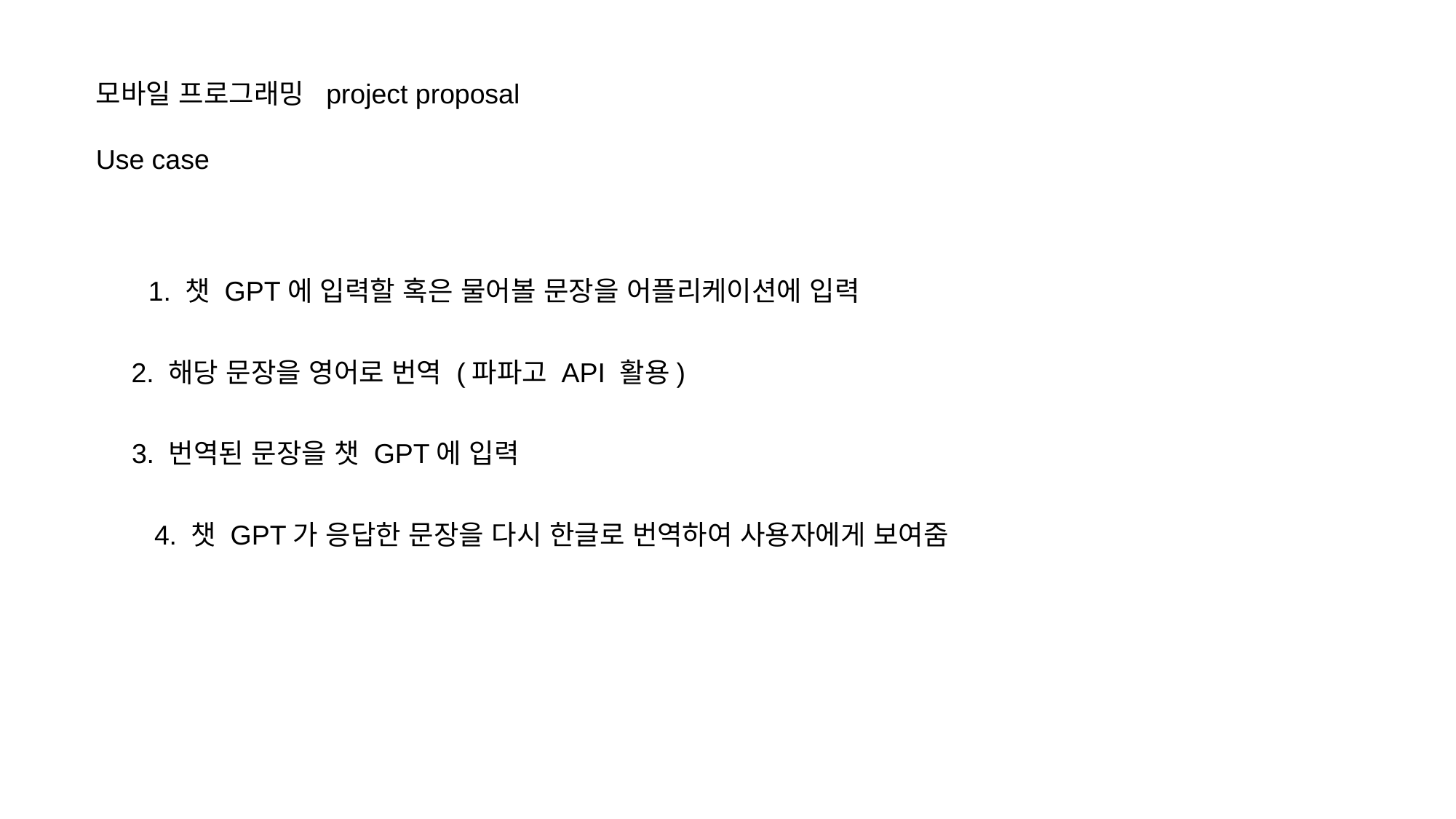

모바일 프로그래밍  project proposal

Use case
1. 챗 GPT에 입력할 혹은 물어볼 문장을 어플리케이션에 입력
2. 해당 문장을 영어로 번역 (파파고 API 활용)
3. 번역된 문장을 챗 GPT에 입력
4. 챗 GPT가 응답한 문장을 다시 한글로 번역하여 사용자에게 보여줌